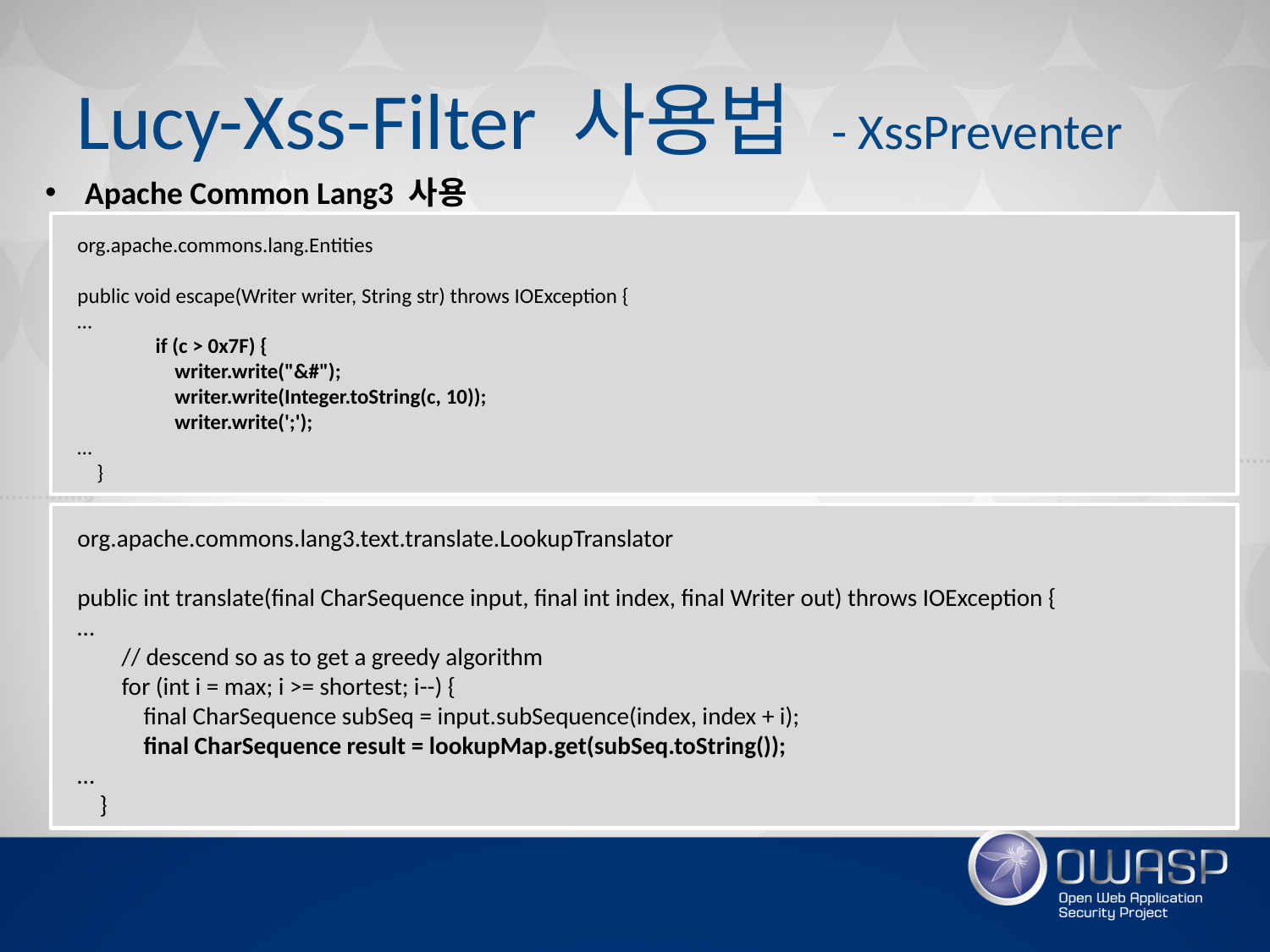

# Lucy-Xss-Filter 사용법 - XssPreventer
Apache Common Lang3 사용

org.apache.commons.lang.Entities

public void escape(Writer writer, String str) throws IOException {
…
                if (c > 0x7F) {
                    writer.write("&#");
                    writer.write(Integer.toString(c, 10));
                    writer.write(';');
…
    }

org.apache.commons.lang3.text.translate.LookupTranslator

public int translate(final CharSequence input, final int index, final Writer out) throws IOException {
…
        // descend so as to get a greedy algorithm
        for (int i = max; i >= shortest; i--) {
            final CharSequence subSeq = input.subSequence(index, index + i);
            final CharSequence result = lookupMap.get(subSeq.toString());
…
    }